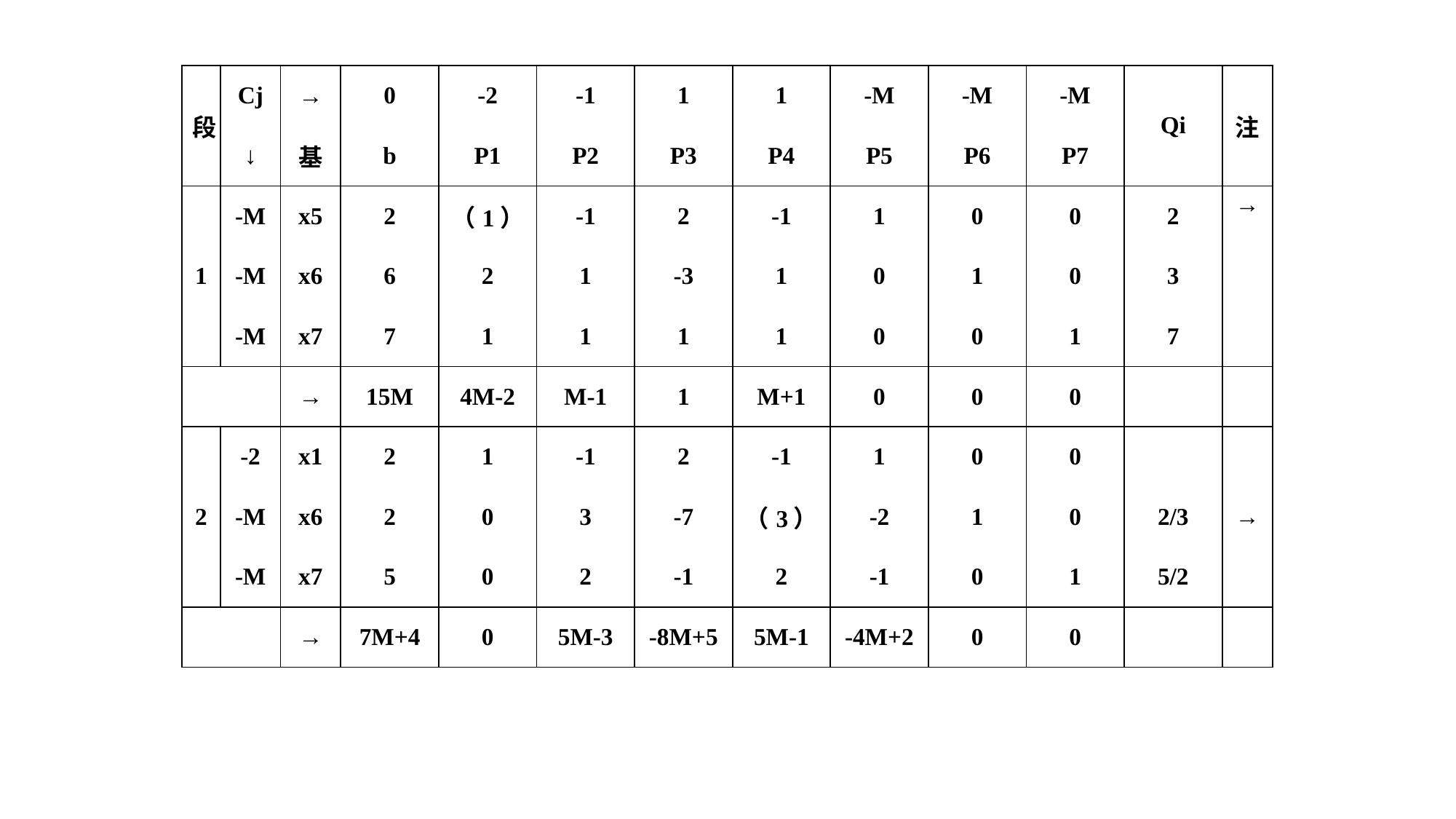

| 段 | Cj | → | 0 | -2 | -1 | 1 | 1 | -M | -M | -M | Qi | 注 |
| --- | --- | --- | --- | --- | --- | --- | --- | --- | --- | --- | --- | --- |
|  | ↓ | 基 | b | P1 | P2 | P3 | P4 | P5 | P6 | P7 |  |  |
| 1 | -M | x5 | 2 | （1） | -1 | 2 | -1 | 1 | 0 | 0 | 2 | → |
|  | -M | x6 | 6 | 2 | 1 | -3 | 1 | 0 | 1 | 0 | 3 |  |
|  | -M | x7 | 7 | 1 | 1 | 1 | 1 | 0 | 0 | 1 | 7 |  |
|  |  | → | 15M | 4M-2 | M-1 | 1 | M+1 | 0 | 0 | 0 |  |  |
| 2 | -2 | x1 | 2 | 1 | -1 | 2 | -1 | 1 | 0 | 0 |  |  |
|  | -M | x6 | 2 | 0 | 3 | -7 | （3） | -2 | 1 | 0 | 2/3 | → |
|  | -M | x7 | 5 | 0 | 2 | -1 | 2 | -1 | 0 | 1 | 5/2 |  |
|  |  | → | 7M+4 | 0 | 5M-3 | -8M+5 | 5M-1 | -4M+2 | 0 | 0 |  |  |